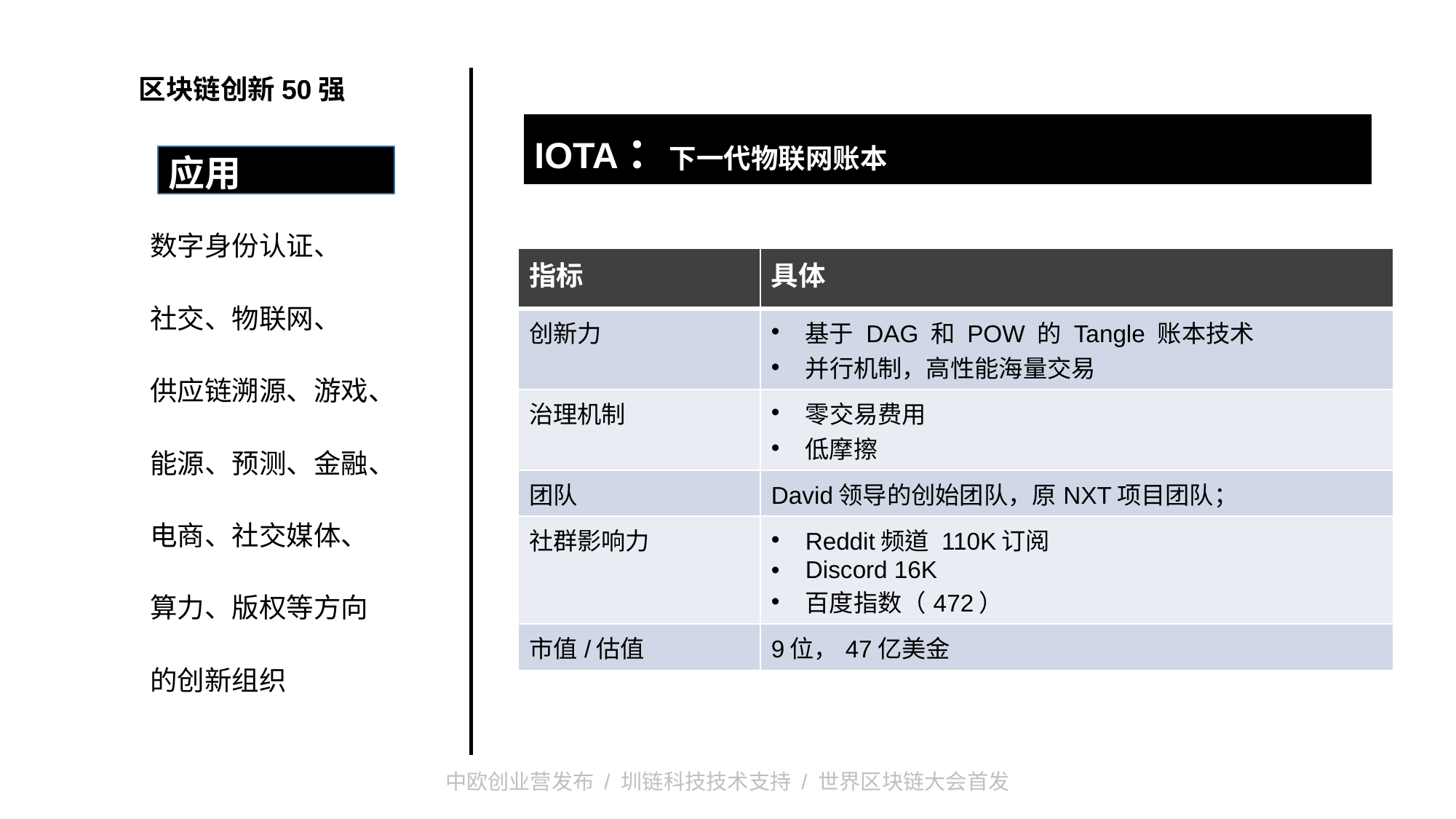

区块链创新50强
| IOTA：下一代物联网账本 |
| --- |
|  |
应用
数字身份认证、
社交、物联网、
供应链溯源、游戏、
能源、预测、金融、
电商、社交媒体、
算力、版权等方向
的创新组织
| 指标 | 具体 |
| --- | --- |
| 创新力 | 基于 DAG 和 POW 的 Tangle 账本技术 并行机制，高性能海量交易 |
| 治理机制 | 零交易费用 低摩擦 |
| 团队 | David领导的创始团队，原NXT项目团队； |
| 社群影响力 | Reddit频道 110K订阅 Discord 16K 百度指数（472） |
| 市值/估值 | 9位，47亿美金 |
中欧创业营发布 / 圳链科技技术支持 / 世界区块链大会首发